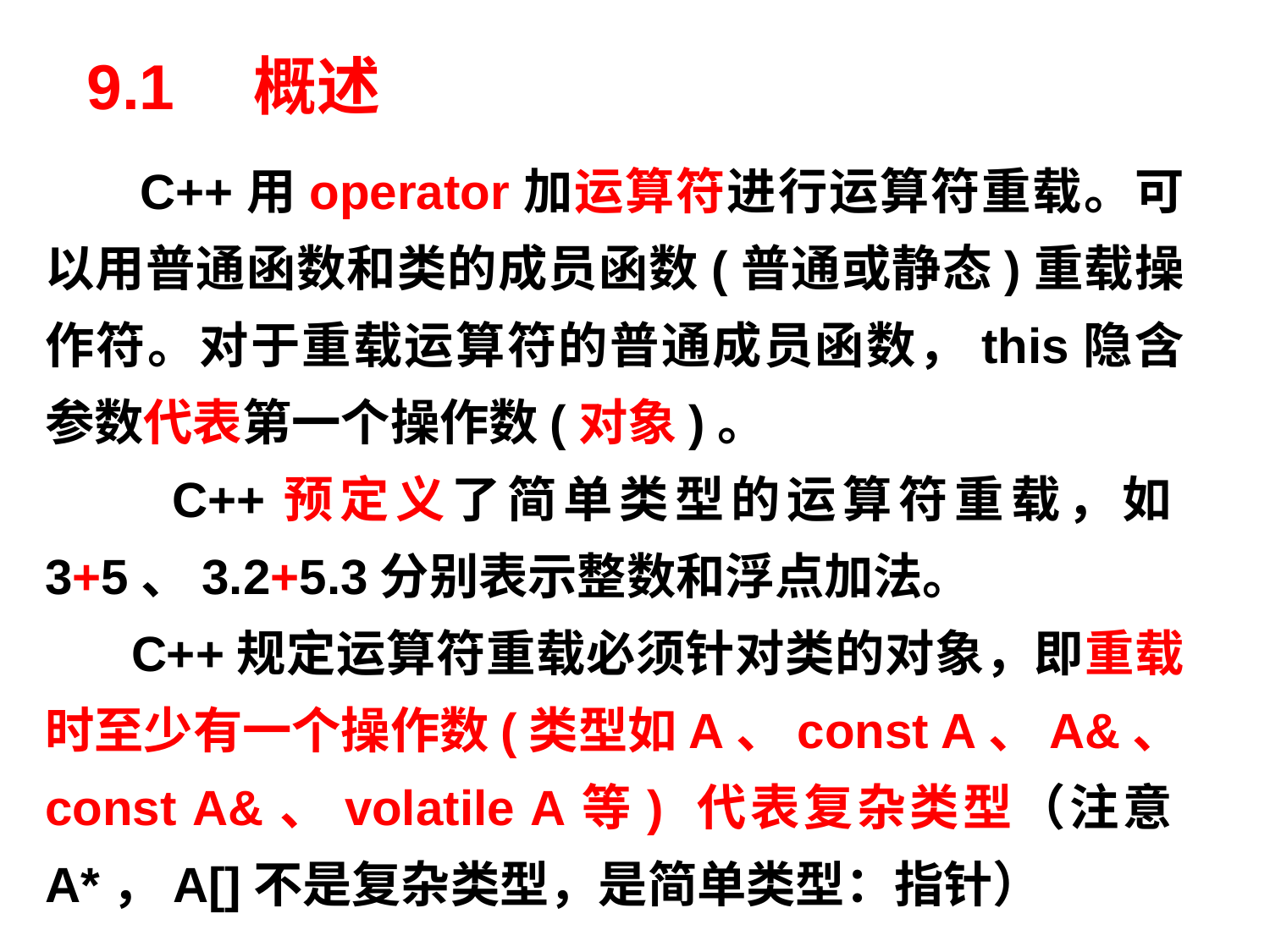

# 9.1　概述
       C++用operator加运算符进行运算符重载。可以用普通函数和类的成员函数(普通或静态)重载操作符。对于重载运算符的普通成员函数，this隐含参数代表第一个操作数(对象)。
	C++预定义了简单类型的运算符重载，如3+5、3.2+5.3分别表示整数和浮点加法。
      C++规定运算符重载必须针对类的对象，即重载时至少有一个操作数(类型如A、const A、A&、const A&、volatile A等) 代表复杂类型（注意A*，A[]不是复杂类型，是简单类型：指针）